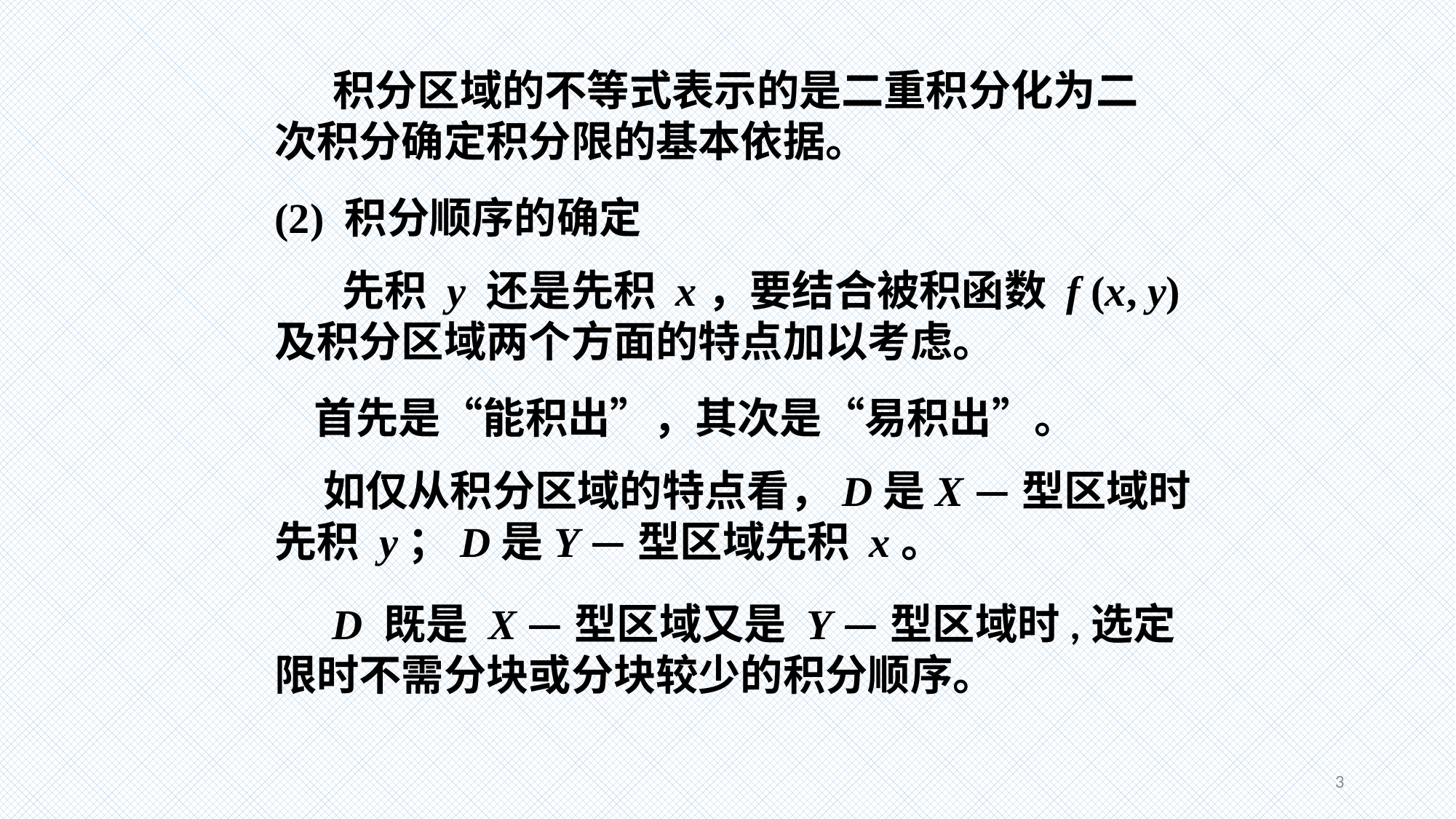

积分区域的不等式表示的是二重积分化为二次积分确定积分限的基本依据。
(2) 积分顺序的确定
      先积 y 还是先积 x，要结合被积函数 f (x, y) 及积分区域两个方面的特点加以考虑。
   首先是“能积出”，其次是“易积出”。
    如仅从积分区域的特点看，D是X —型区域时先积 y；D是Y —型区域先积 x。
      D 既是 X —型区域又是 Y —型区域时,选定限时不需分块或分块较少的积分顺序。
3